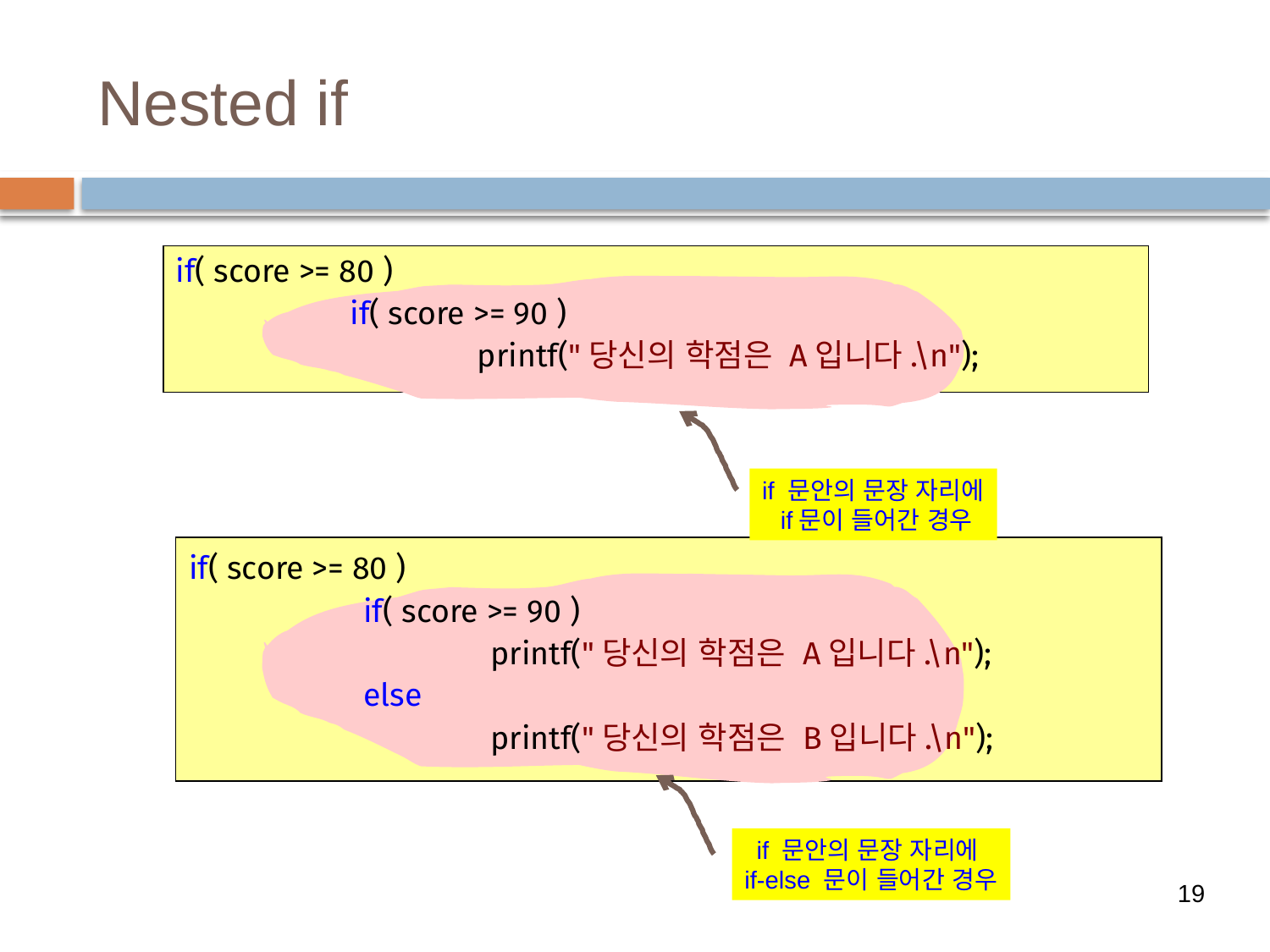

# Nested if
if( score >= 80 )
		if( score >= 90 )
			printf("당신의 학점은 A입니다.\n");

if 문안의 문장 자리에
 if문이 들어간 경우

if( score >= 80 )
		if( score >= 90 )
			printf("당신의 학점은 A입니다.\n");
		else
			printf("당신의 학점은 B입니다.\n");

if 문안의 문장 자리에
if-else 문이 들어간 경우
19